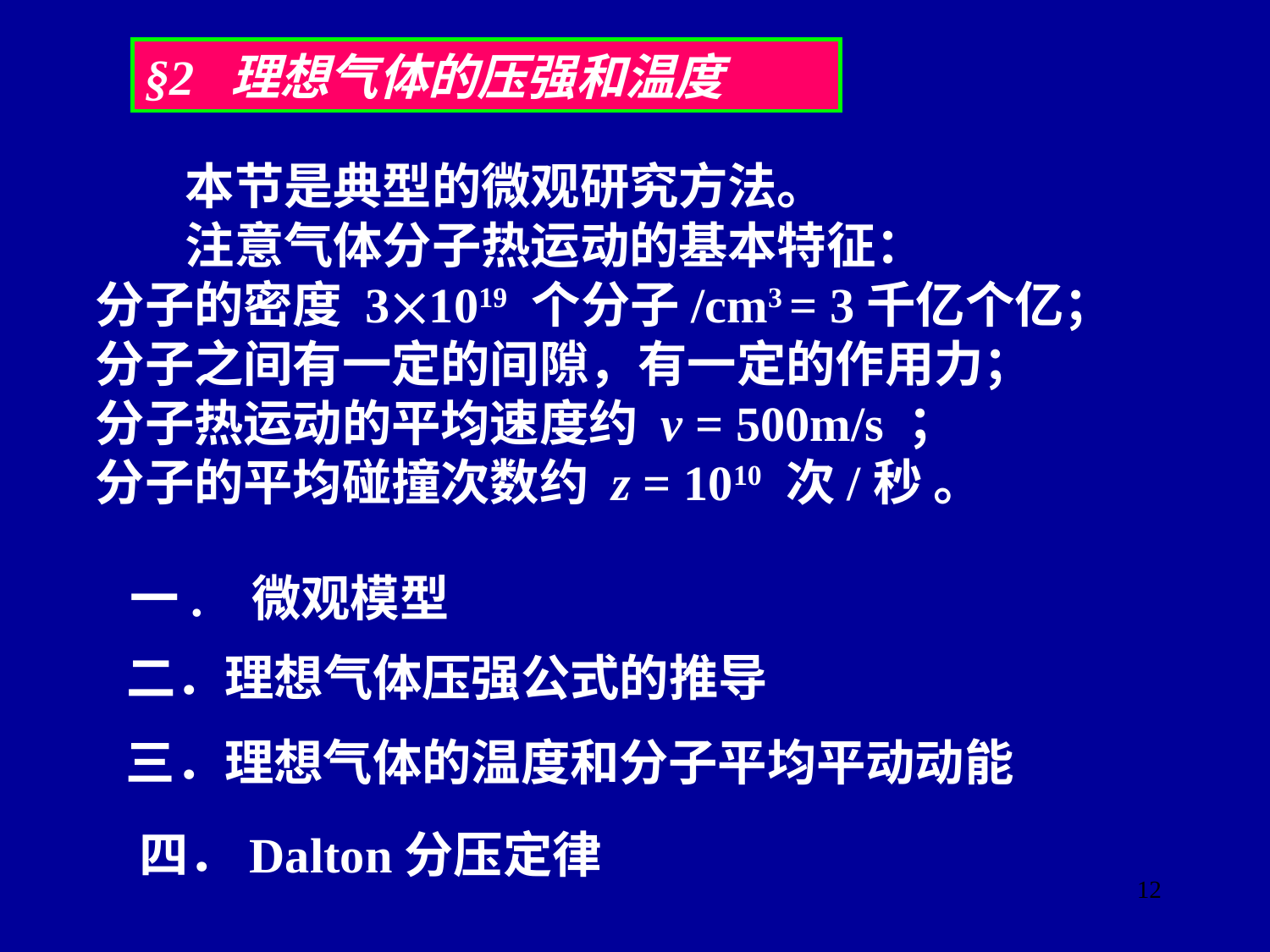

§2  理想气体的压强和温度
          本节是典型的微观研究方法。
          注意气体分子热运动的基本特征：
  分子的密度 3×1019 个分子/cm3 = 3千亿个亿；
  分子之间有一定的间隙，有一定的作用力；
  分子热运动的平均速度约 v = 500m/s ；
  分子的平均碰撞次数约 z = 1010 次/秒 。
一.   微观模型
二．理想气体压强公式的推导
三．理想气体的温度和分子平均平动动能
 四．Dalton分压定律
12